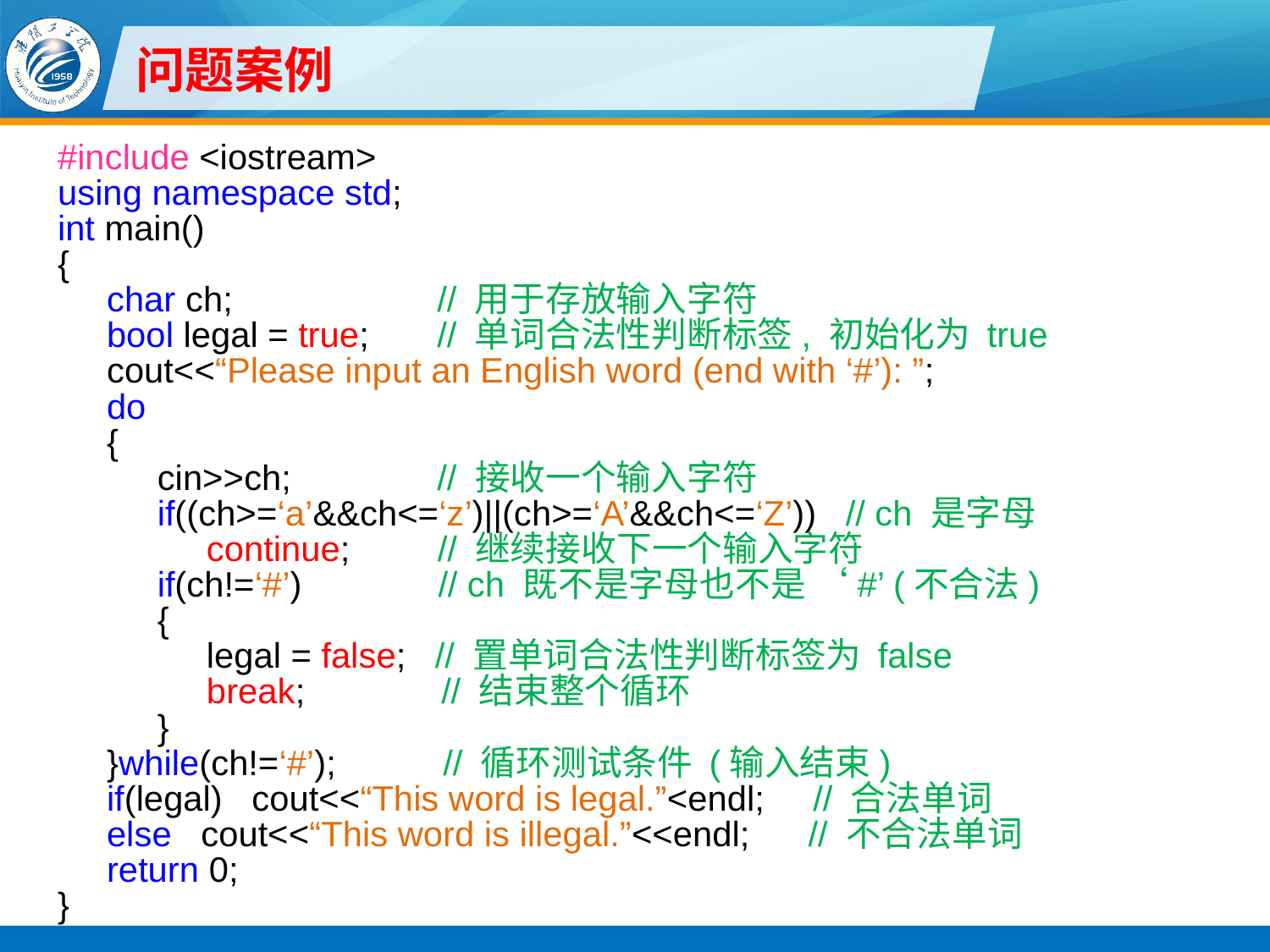

# 问题案例
#include <iostream>
using namespace std;
int main()
{
char ch;                     // 用于存放输入字符
bool legal = true;       // 单词合法性判断标签, 初始化为 true
cout<<“Please input an English word (end with ‘#’): ”;
do
{
cin>>ch;               // 接收一个输入字符
if((ch>=‘a’&&ch<=‘z’)||(ch>=‘A’&&ch<=‘Z’))   // ch 是字母
continue;         // 继续接收下一个输入字符
if(ch!=‘#’)              // ch 既不是字母也不是 ‘#’ (不合法)
{
legal = false;   // 置单词合法性判断标签为 false
break;              // 结束整个循环
}
}while(ch!=‘#’);           // 循环测试条件 (输入结束)
if(legal)   cout<<“This word is legal.”<endl;     // 合法单词
else   cout<<“This word is illegal.”<<endl;      // 不合法单词
return 0;
}